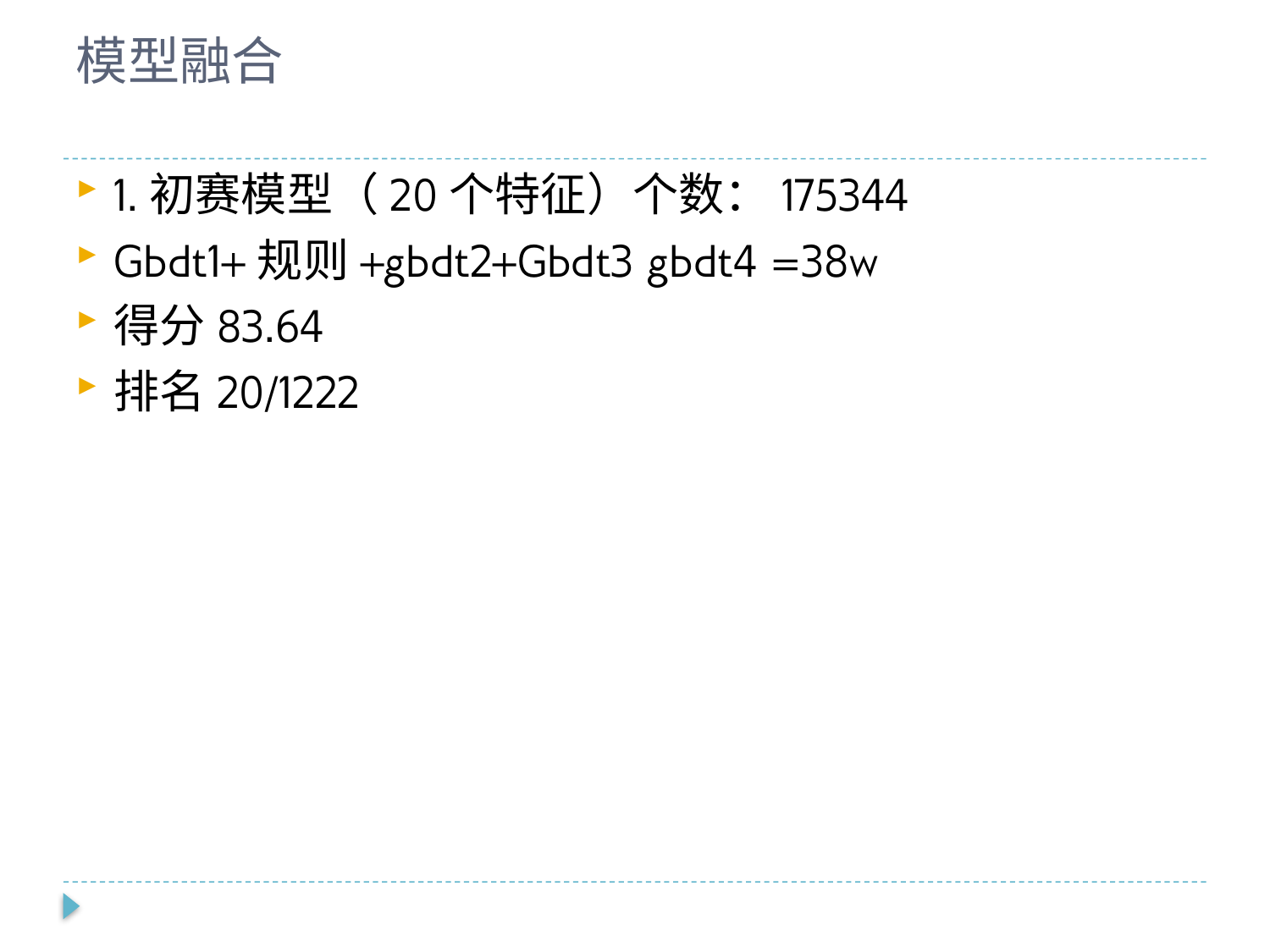

# 模型融合
1.初赛模型（20个特征）个数：175344
Gbdt1+规则+gbdt2+Gbdt3 gbdt4 =38w
得分83.64
排名20/1222